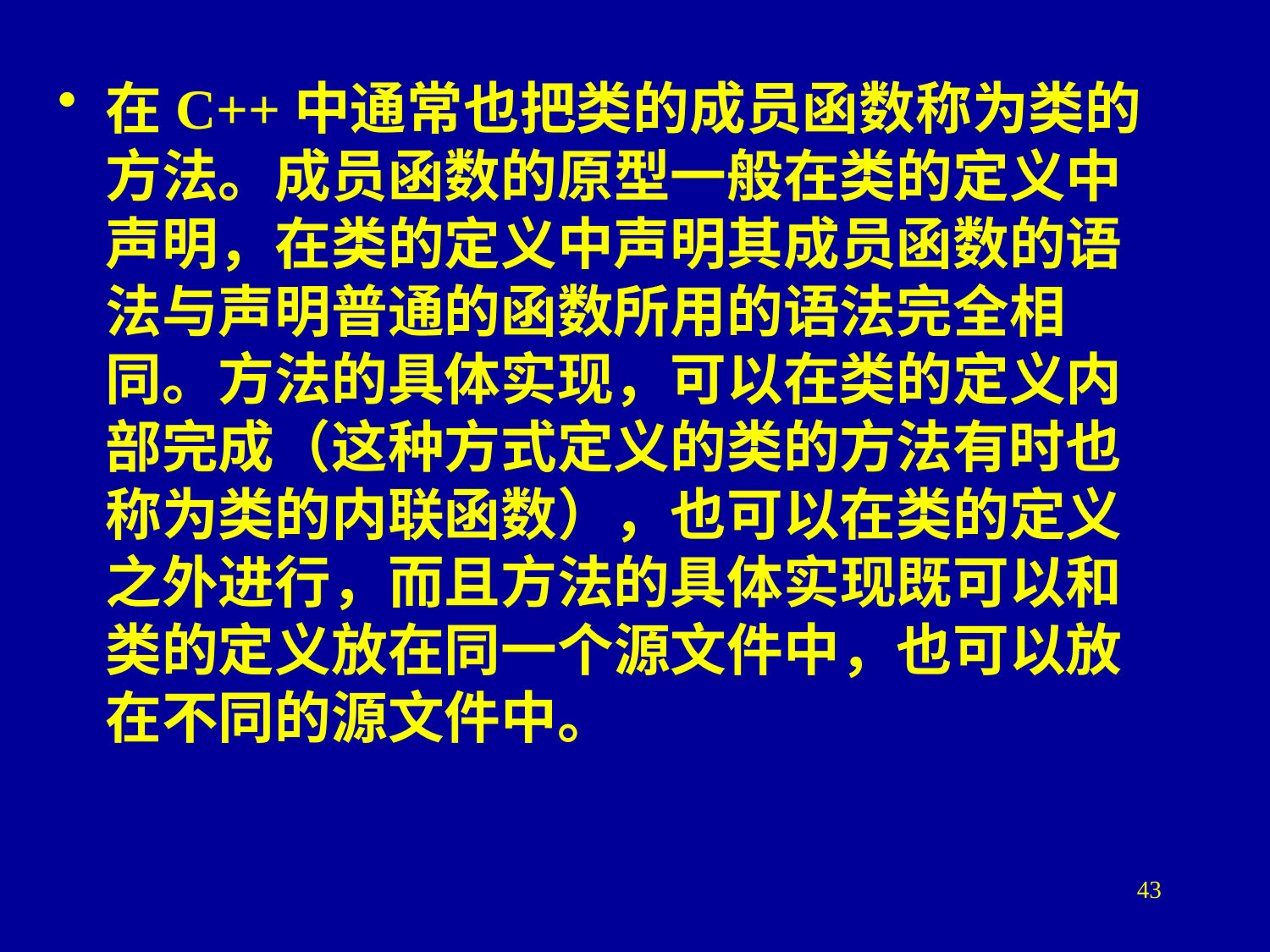

在C++中通常也把类的成员函数称为类的方法。成员函数的原型一般在类的定义中声明，在类的定义中声明其成员函数的语法与声明普通的函数所用的语法完全相同。方法的具体实现，可以在类的定义内部完成（这种方式定义的类的方法有时也称为类的内联函数），也可以在类的定义之外进行，而且方法的具体实现既可以和类的定义放在同一个源文件中，也可以放在不同的源文件中。

43